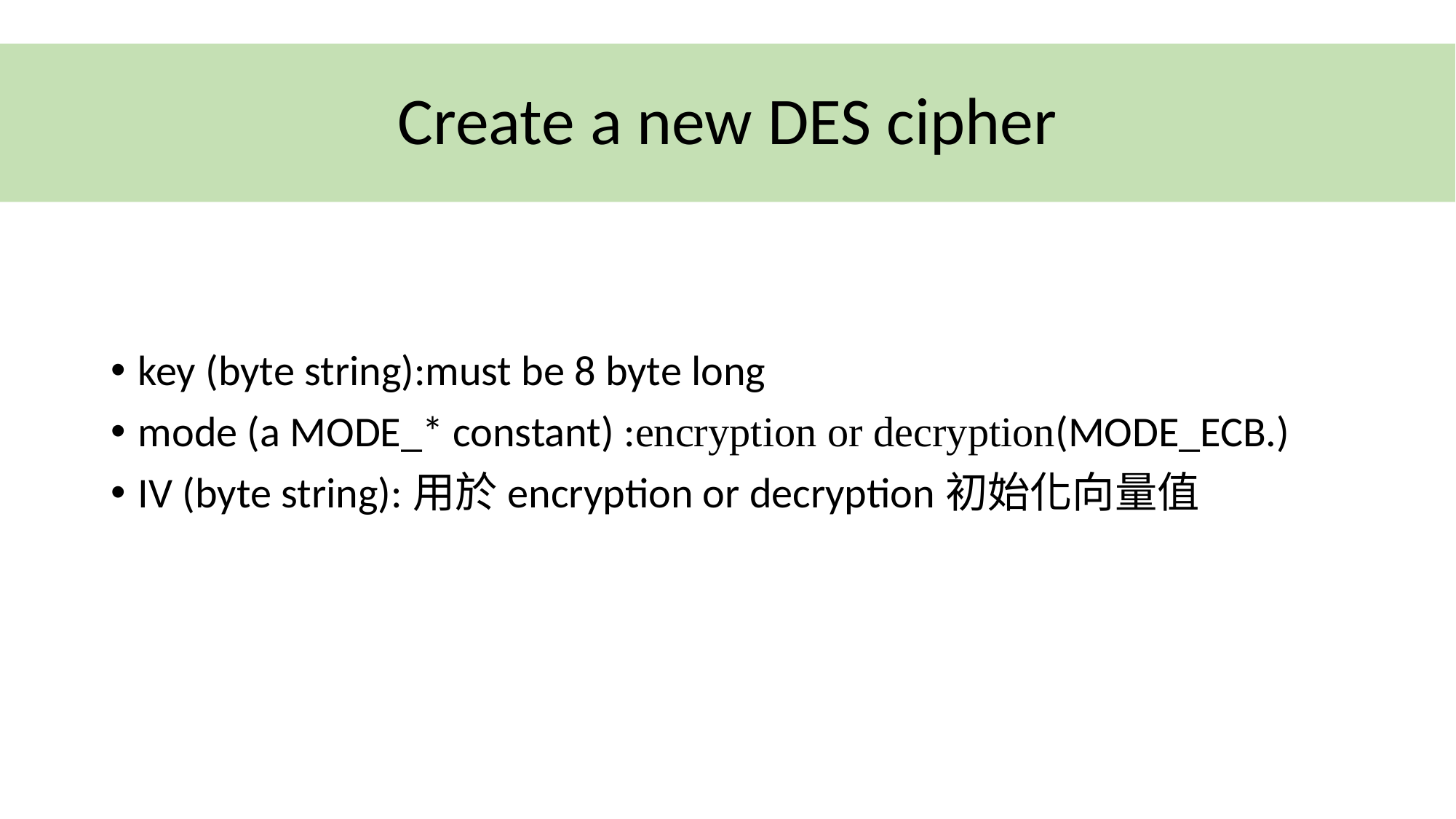

# Create a new DES cipher
key (byte string):must be 8 byte long
mode (a MODE_* constant) :encryption or decryption(MODE_ECB.)
IV (byte string):用於encryption or decryption初始化向量值